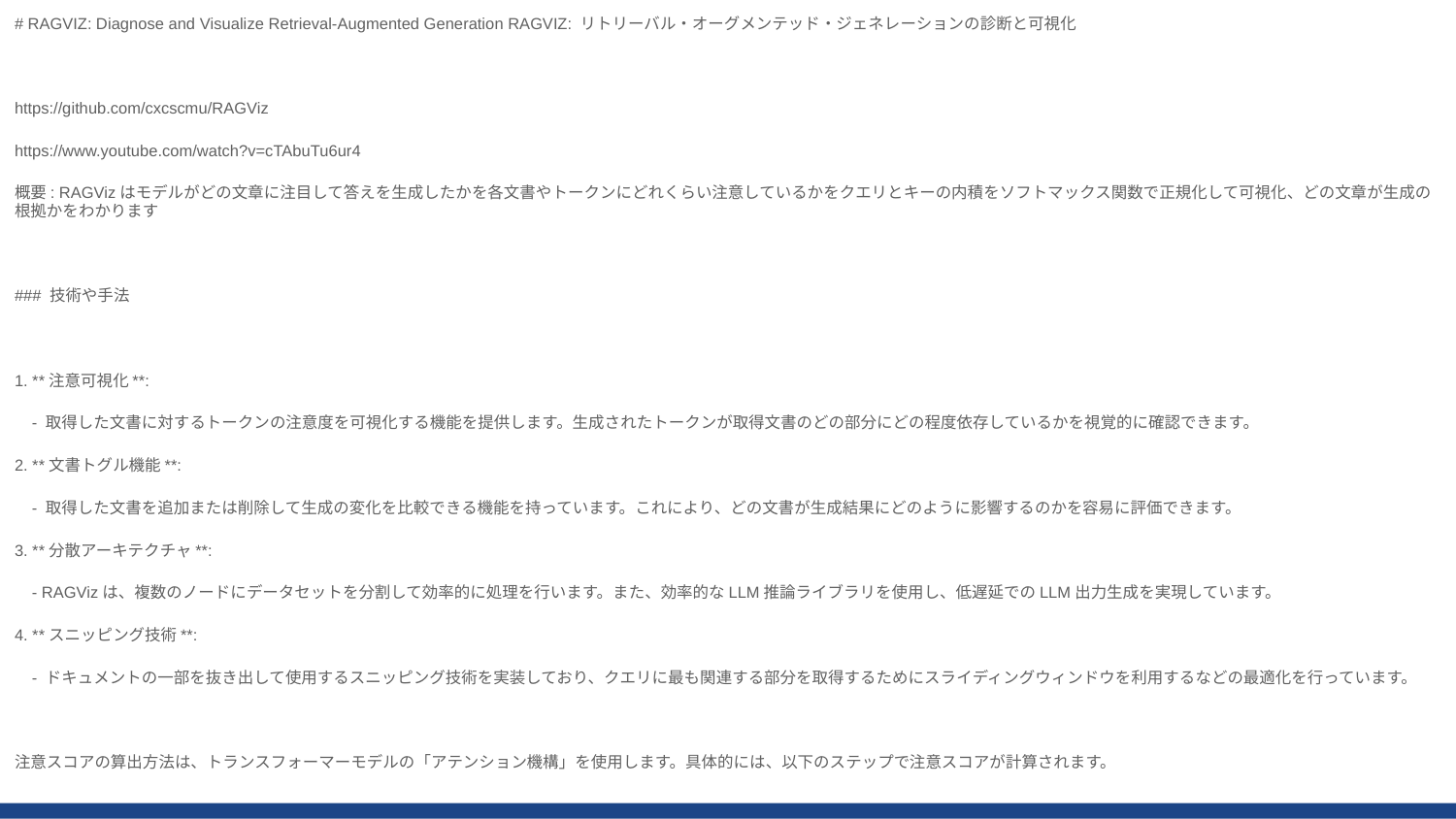

# RAGVIZ: Diagnose and Visualize Retrieval-Augmented Generation RAGVIZ: リトリーバル・オーグメンテッド・ジェネレーションの診断と可視化

https://github.com/cxcscmu/RAGViz
https://www.youtube.com/watch?v=cTAbuTu6ur4
概要: RAGVizはモデルがどの文章に注目して答えを生成したかを各文書やトークンにどれくらい注意しているかをクエリとキーの内積をソフトマックス関数で正規化して可視化、どの文章が生成の根拠かをわかります

### 技術や手法

1. **注意可視化**:
    - 取得した文書に対するトークンの注意度を可視化する機能を提供します。生成されたトークンが取得文書のどの部分にどの程度依存しているかを視覚的に確認できます。
2. **文書トグル機能**:
    - 取得した文書を追加または削除して生成の変化を比較できる機能を持っています。これにより、どの文書が生成結果にどのように影響するのかを容易に評価できます。
3. **分散アーキテクチャ**:
    - RAGVizは、複数のノードにデータセットを分割して効率的に処理を行います。また、効率的なLLM推論ライブラリを使用し、低遅延でのLLM出力生成を実現しています。
4. **スニッピング技術**:
    - ドキュメントの一部を抜き出して使用するスニッピング技術を実装しており、クエリに最も関連する部分を取得するためにスライディングウィンドウを利用するなどの最適化を行っています。

注意スコアの算出方法は、トランスフォーマーモデルの「アテンション機構」を使用します。具体的には、以下のステップで注意スコアが計算されます。

1. **アテンション機構の概要**:
    - トランスフォーマーモデルでは、入力トークン間の関係を学習するために「アテンション機構」を用います。これにより、モデルは文脈中のどの単語に注目すべきかを動的に判断します。
    - 各トークンは、他のトークンに対する「関連度」を持っており、この関連度が「注意スコア」として表現されます。
2. **注意スコアの計算方法**:
    - 注意スコアは、クエリとキーのベクトルの内積を取り、ソフトマックス関数を適用して正規化した値として得られます。この内積は、クエリトークンがキーに対してどれだけ「注目しているか」の尺度を表します。
    - スコアが高いほど、そのクエリトークンは対応するキーに強く依存していることを示します。
3. **累積注意スコア**:
    - RAGVizでは、生成する出力の各トークンに対して、それが入力（リトリーバルされた文書）のどの部分に注目したかを計算し、これを累積して可視化します。
    - 全ての「ヘッド（attention head）」および「レイヤー（layer）」の注意スコアを平均することで、各文書やトークンに対する最終的な累積注意スコアを算出します。これにより、モデルがどの文書に強く依存して回答を生成したのかがより明確になります。

チャンク化された複数の文書から必要な情報を取得し、その上で回答を生成するプロセスにおいて、どの文書チャンクがモデルの生成に重要であるかを視覚化し、チャンクごとに注意スコアを計算し、どのチャンクが生成結果に最も大きな影響を与えたかを可視化確認することは出来そう

具体的には、チャンク化された文書群から取得した各チャンクの内容に対し、生成中にモデルがどの程度注目したかを示す「注意スコア」を色分けで表示します。これにより、どのチャンクが回答の基となっているかを把握でき、各チャンクが生成の根拠としてどれほど貢献しているか見れそう

APIを使用するLLMでも代替えとして

### 1. **プロキシとしての注意スコア推定**

GPT-4の内部での注意スコアを直接取得することはできませんが、以下の手法で注意の様子を間接的に推定することが可能です。

- **入力文書のスコアリング**:
GPT-4に対して複数の文書やチャンクを個別に渡して、それぞれに基づく回答の質を評価させます。例えば、個々の文書を単独で使った場合の生成結果を比較することで、どの文書が最も関連性が高く、重要な役割を果たしているかを推測することができます。
    - **手順**:
        1. 各文書またはチャンクを使って質問に対する個別の回答を生成します。
        2. それぞれの回答の質や情報の一致度を評価します。
        3. 最も回答の質が高い文書が、生成時に重要な役割を果たしていた可能性が高いと判断します。
- **生成結果のエディティング**:
GPT-4に、ある文書を加えた場合と除いた場合で再度同じ質問を生成させ、結果を比較します。生成結果に対する違いを観察することで、その文書がモデルにどの程度影響を与えたかを推測することが可能です。このように、文書の存在が回答に及ぼす影響を調べることで、間接的に注意の様子を理解します。

### 2. **スコアリングアルゴリズムの利用**

注意スコアに似たメトリクスを生成するために、別途スコアリングアルゴリズムを使用して、どのコンテキストがより強い関連性を持っているかを測定することが可能です。

- **文書と質問の類似度評価**:
    - 各文書と質問をベクトル化（例えば、Sentence Transformersなどを使用）し、類似度（例えばコサイン類似度）を計算することで、どの文書がより質問に関連しているかを数値的に評価します。この類似度スコアは注意スコアの代替と考えることができます。
    - GPT-4に質問の生成を行わせる前に、類似度の高い文書を選択し、それらの文書に基づく回答がどれほど優れているかを評価することで、間接的にどの文書に強い注意が払われているかを推測できます。

### 3. **生成結果の自己評価プロンプトの活用**

GPT-4自身に、どの部分の文書が回答に重要な役割を果たしたかを「自己評価」させる手法を使うことも考えられます。

- **プロンプト例**:
「この回答を生成するために、どの部分の情報が最も重要でしたか？具体的にどの文書または文が役に立ったか教えてください。」という形で、回答に寄与した文書やトークンをGPT-4に特定させることが可能です。もちろん、これはモデルの自己評価に過ぎず、注意スコアのような精確な計測とは異なりますが、生成に使用された情報源を間接的に推測する手段となります。

### 4. **注意スコアのシミュレーションによる可視化**

オープンソースのモデルを使った「注意スコアのシミュレーション」を行うことも一つのアプローチです。

- GPT-4の代わりに同様のクエリをオープンソースのトランスフォーマーモデル（例えばLlamaなど）に入力し、そのモデルから得られた注意スコアを使って「おおよその注意分布」を可視化します。こうすることで、直接的な注意スコアがない場合でも、注意の分布をシミュレートすることができます。
- 生成の過程で、GPT-4と同じような結果が得られた場合、その注意スコアはGPT-4でも同様のパターンである可能性が高いと推定することができます。